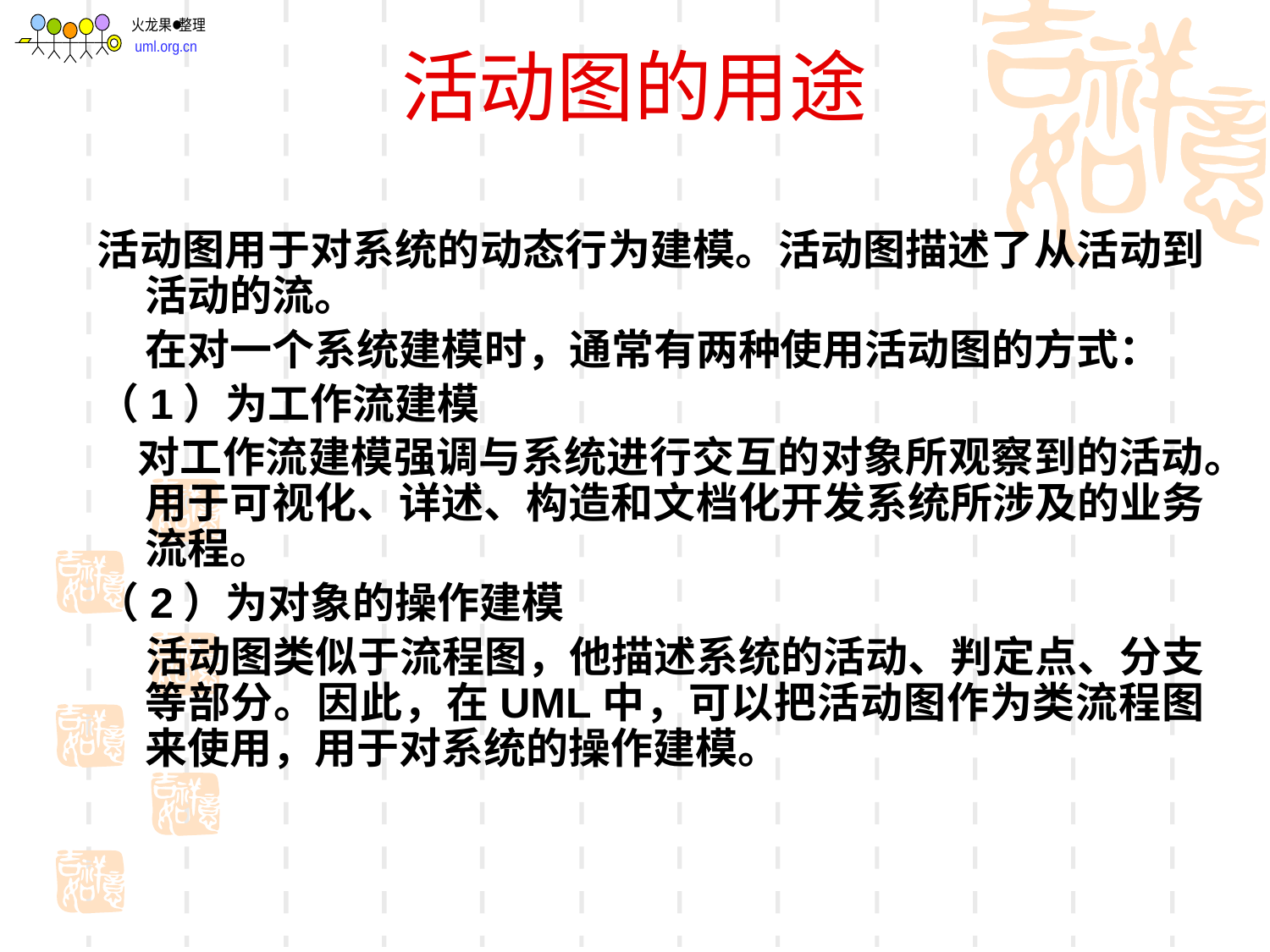

# 活动图的用途
活动图用于对系统的动态行为建模。活动图描述了从活动到活动的流。
    在对一个系统建模时，通常有两种使用活动图的方式：
（1）为工作流建模
   对工作流建模强调与系统进行交互的对象所观察到的活动。用于可视化、详述、构造和文档化开发系统所涉及的业务流程。
（2）为对象的操作建模
    活动图类似于流程图，他描述系统的活动、判定点、分支等部分。因此，在UML中，可以把活动图作为类流程图来使用，用于对系统的操作建模。